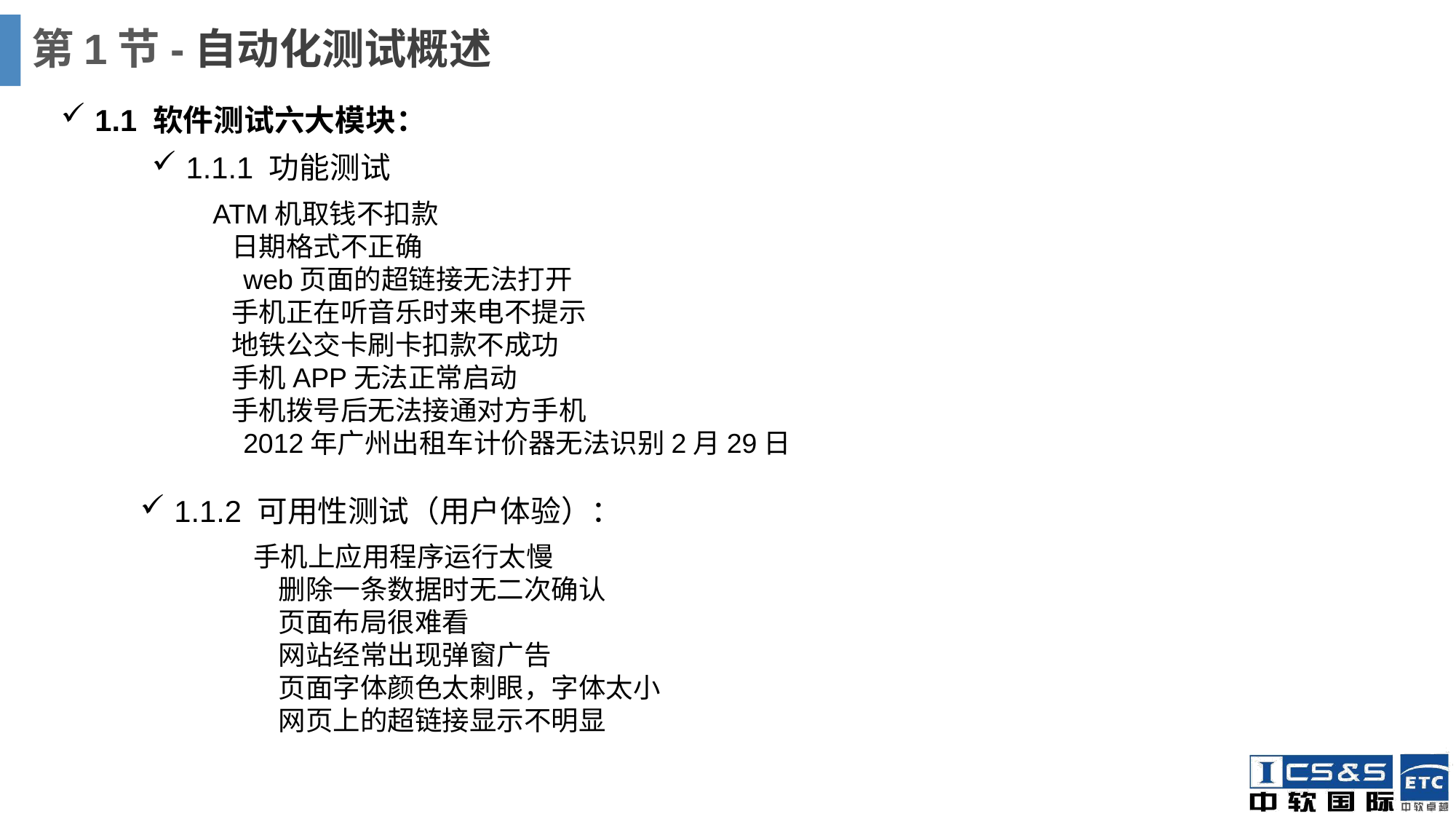

# 第1节-自动化测试概述
1.1 软件测试六大模块：
1.1.1 功能测试
ATM机取钱不扣款
  日期格式不正确    web页面的超链接无法打开
  手机正在听音乐时来电不提示
  地铁公交卡刷卡扣款不成功
  手机APP无法正常启动
  手机拨号后无法接通对方手机    2012年广州出租车计价器无法识别2月29日
1.1.2 可用性测试（用户体验）：
手机上应用程序运行太慢
   删除一条数据时无二次确认
   页面布局很难看
   网站经常出现弹窗广告
   页面字体颜色太刺眼，字体太小
   网页上的超链接显示不明显